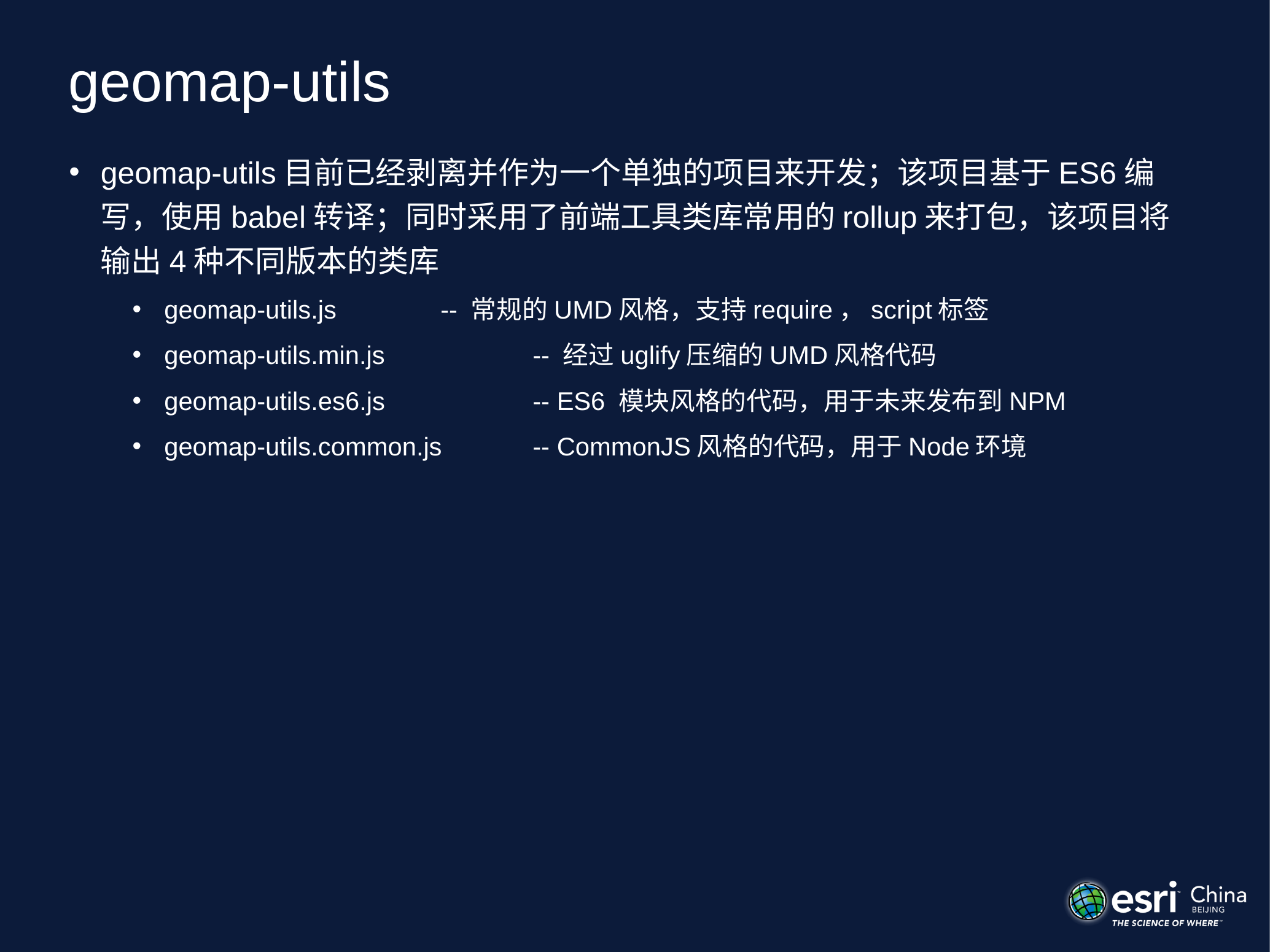

# geomap-utils
geomap-utils目前已经剥离并作为一个单独的项目来开发；该项目基于ES6编写，使用babel转译；同时采用了前端工具类库常用的rollup来打包，该项目将输出4种不同版本的类库
geomap-utils.js		-- 常规的UMD风格，支持require，script标签
geomap-utils.min.js		-- 经过uglify压缩的UMD风格代码
geomap-utils.es6.js		-- ES6 模块风格的代码，用于未来发布到NPM
geomap-utils.common.js	-- CommonJS风格的代码，用于Node环境